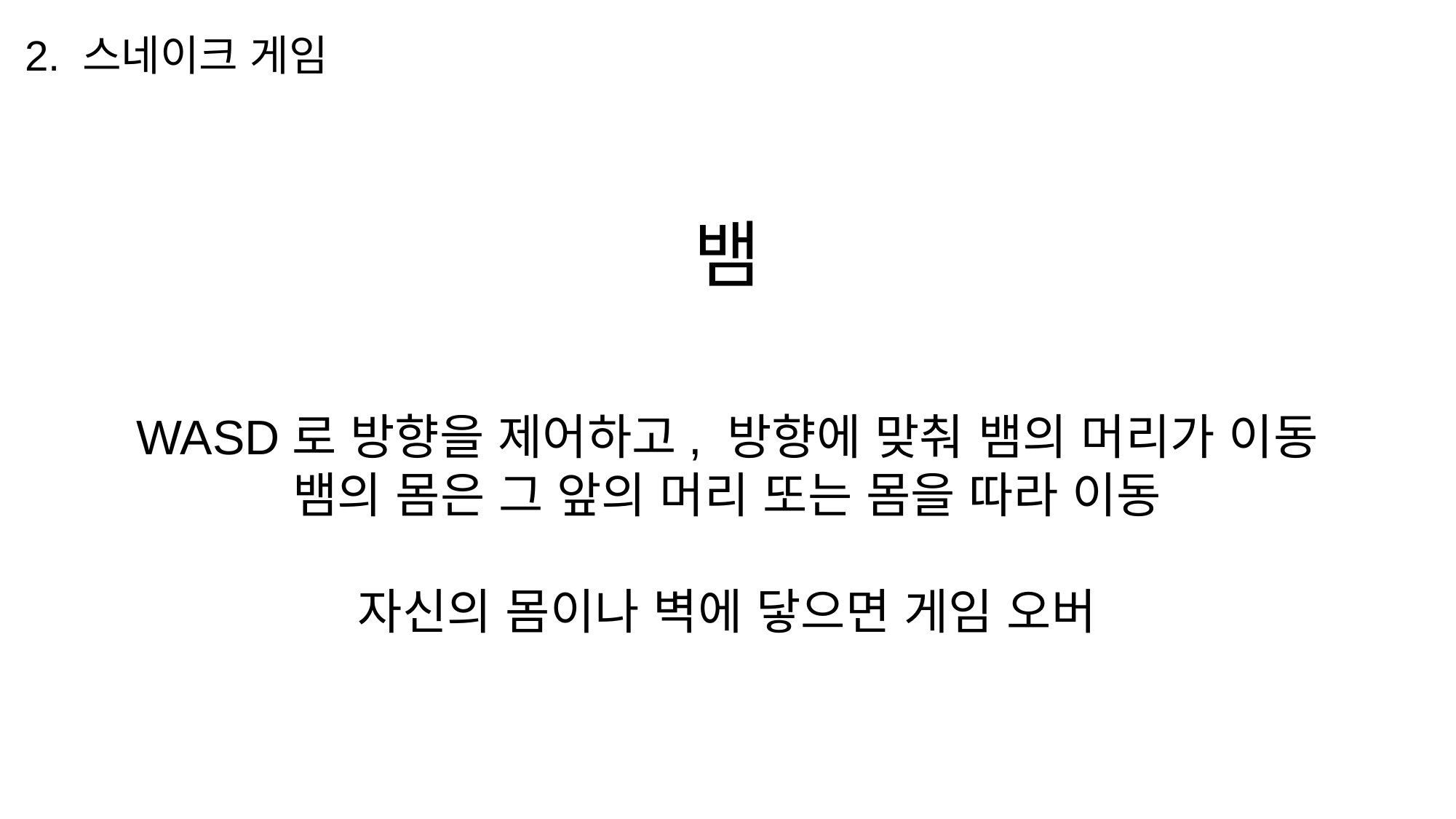

2. 스네이크 게임
뱀
WASD로 방향을 제어하고, 방향에 맞춰 뱀의 머리가 이동
뱀의 몸은 그 앞의 머리 또는 몸을 따라 이동

자신의 몸이나 벽에 닿으면 게임 오버